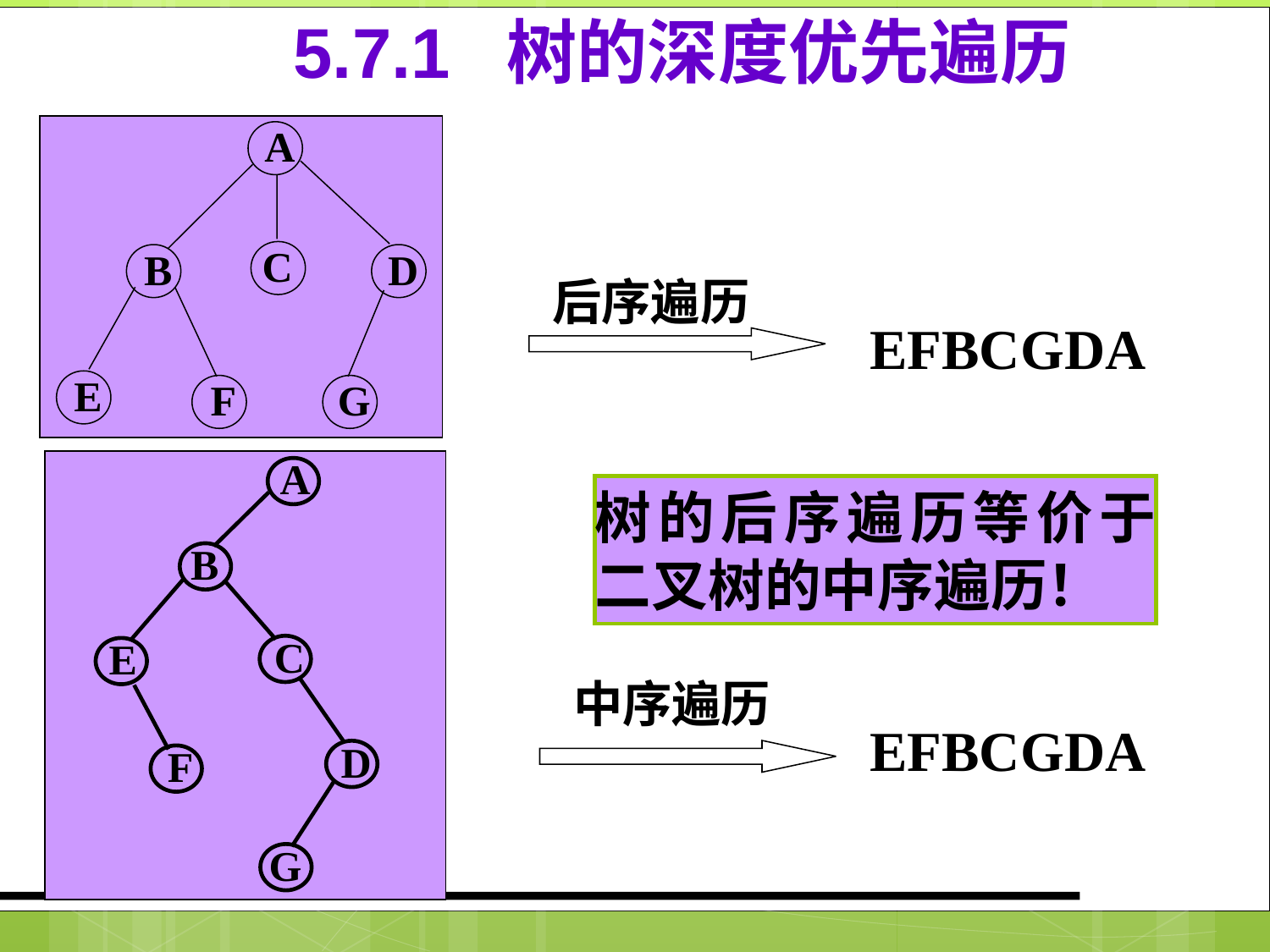

5.7.1  树的深度优先遍历
A

C
B

D

E

F

G

后序遍历

EFBCGDA
A

B

C

E

D

F

G

树的后序遍历等价于二叉树的中序遍历！
中序遍历

EFBCGDA